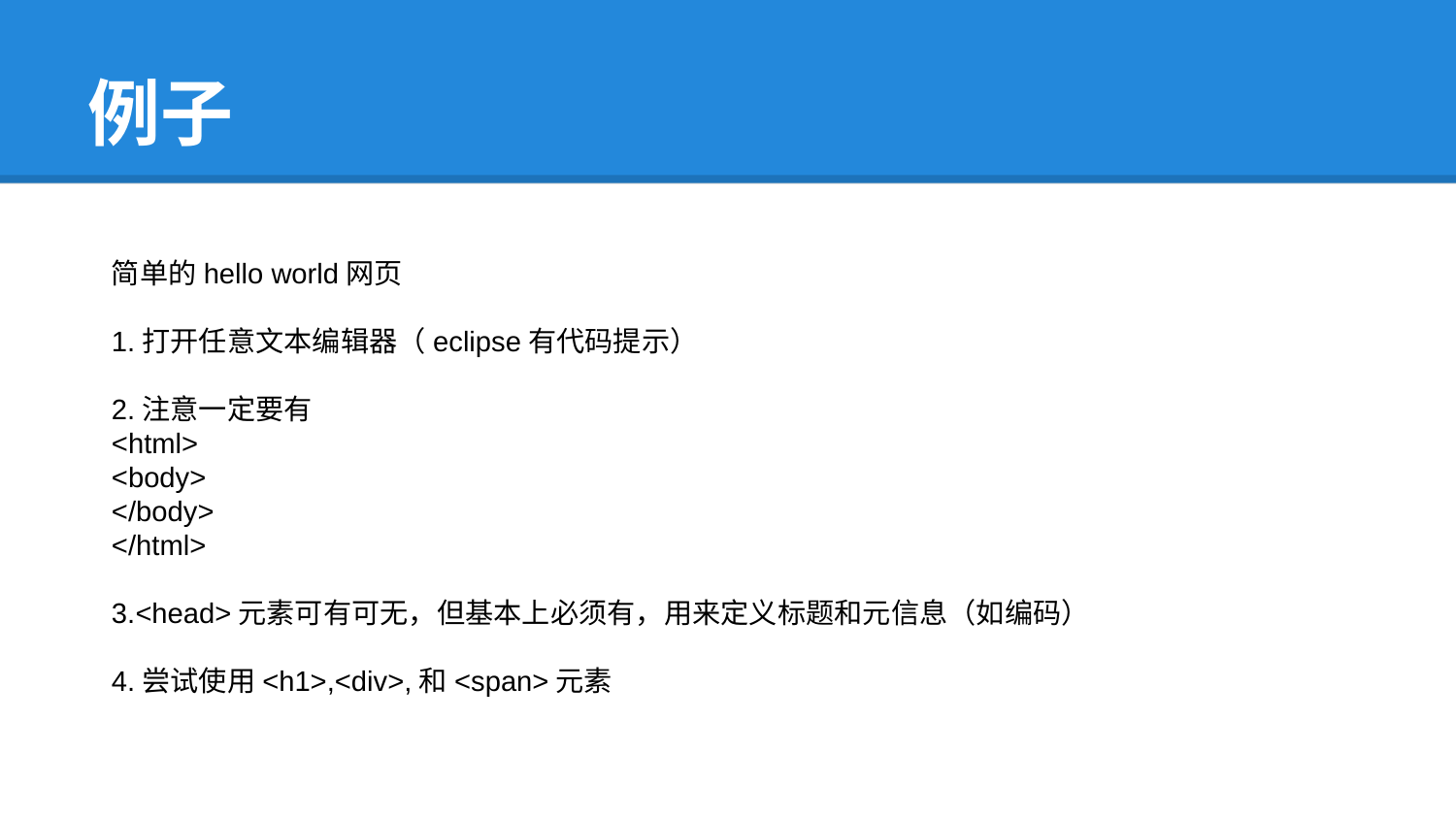

# 例子
简单的hello world网页

1.打开任意文本编辑器（eclipse有代码提示）

2.注意一定要有
<html>
<body>
</body>
</html>

3.<head>元素可有可无，但基本上必须有，用来定义标题和元信息（如编码）

4.尝试使用<h1>,<div>,和<span>元素